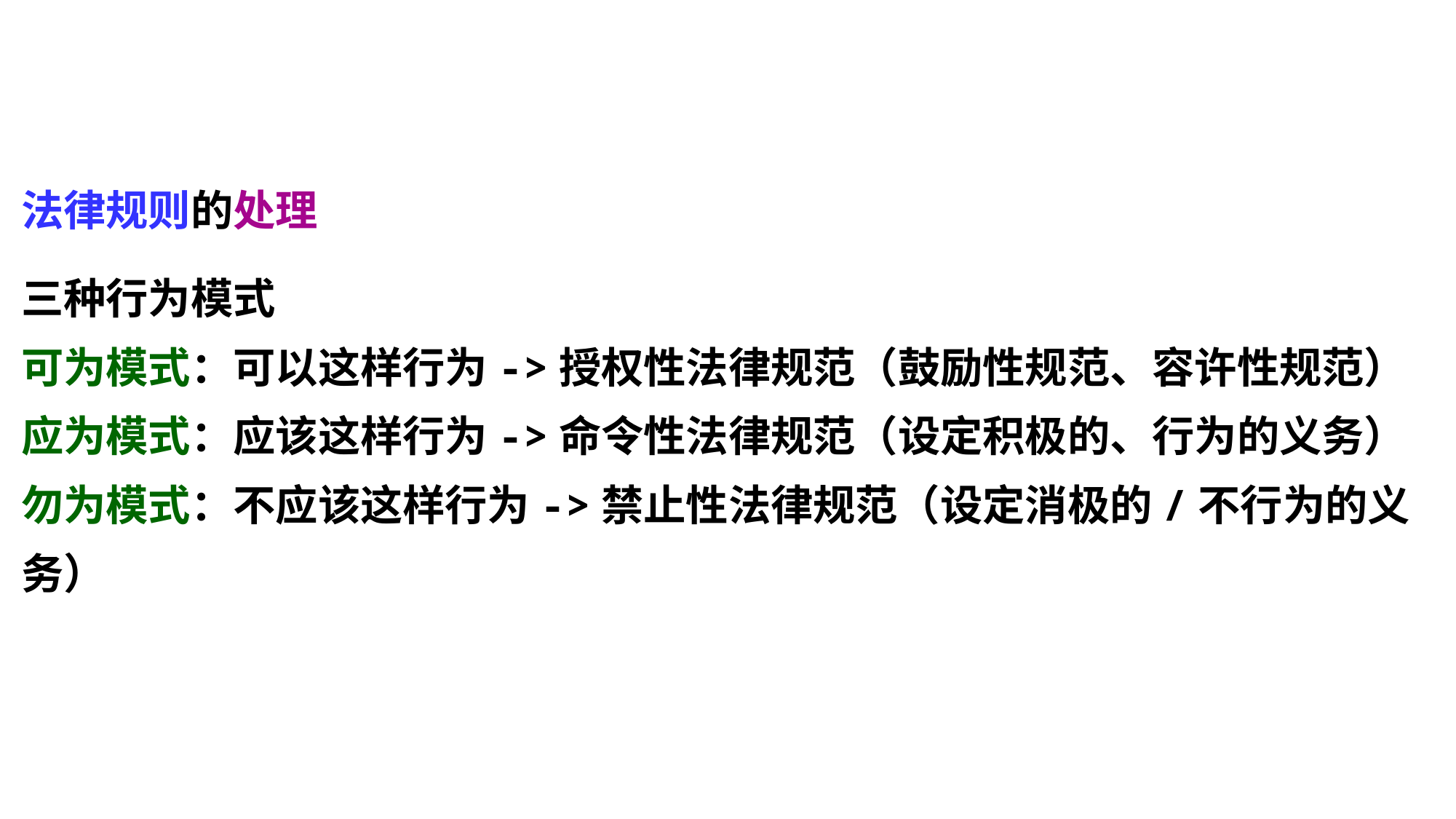

法律规则的处理

三种行为模式
可为模式：可以这样行为->授权性法律规范（鼓励性规范、容许性规范）
应为模式：应该这样行为->命令性法律规范（设定积极的、行为的义务）
勿为模式：不应该这样行为->禁止性法律规范（设定消极的/不行为的义务）